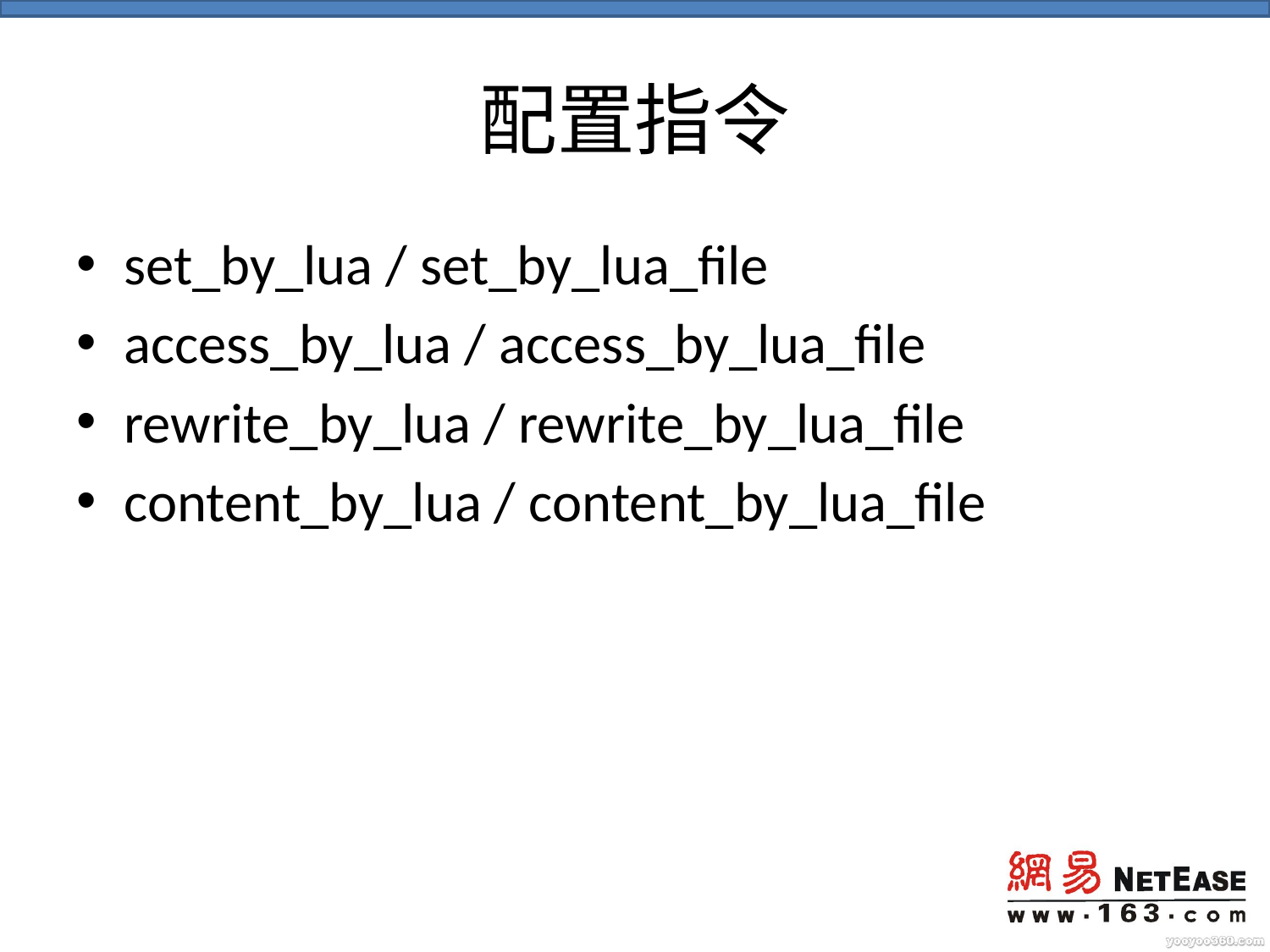

# 配置指令
set_by_lua / set_by_lua_file
access_by_lua / access_by_lua_file
rewrite_by_lua / rewrite_by_lua_file
content_by_lua / content_by_lua_file